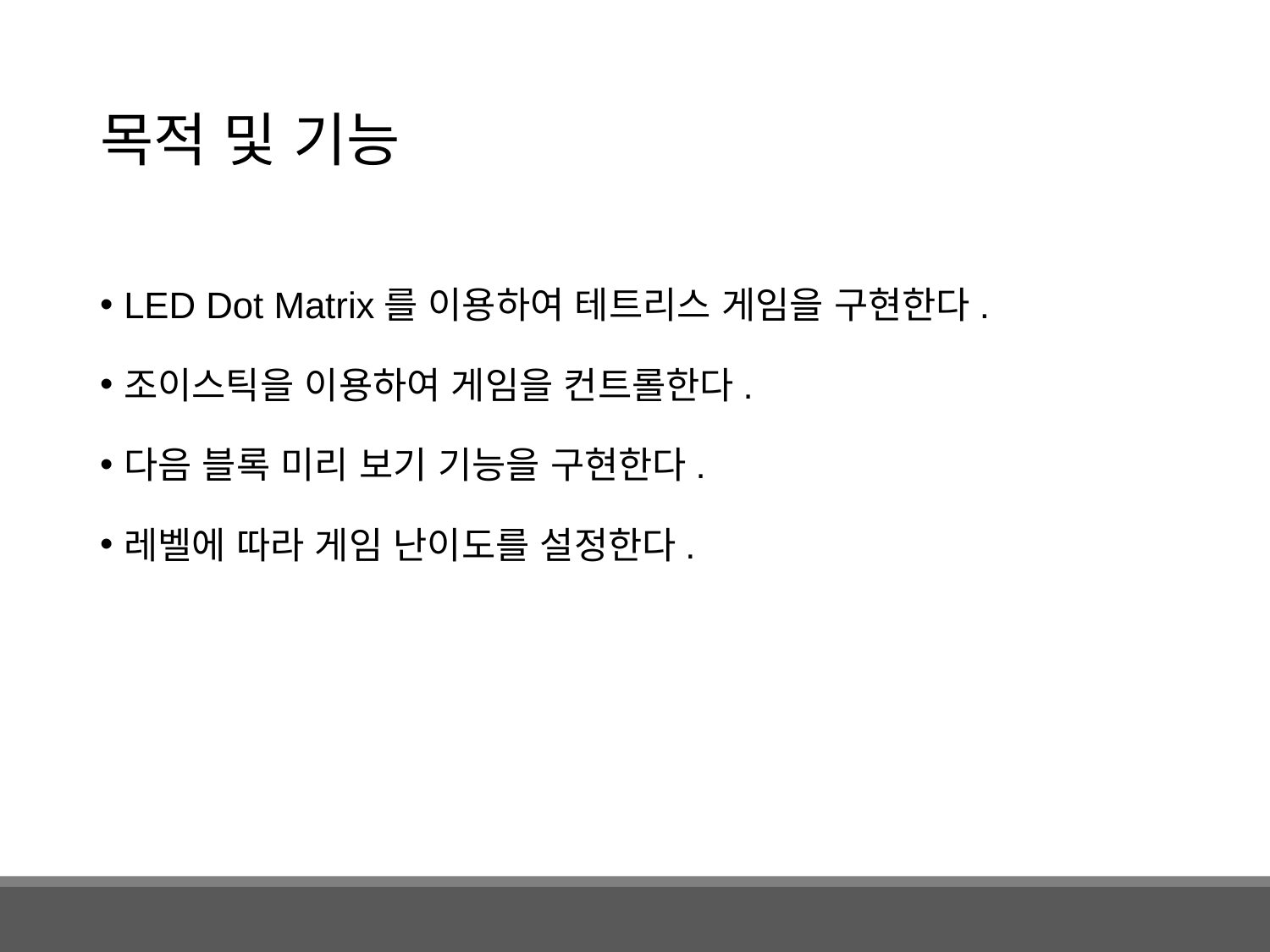

# 목적 및 기능
LED Dot Matrix를 이용하여 테트리스 게임을 구현한다.
조이스틱을 이용하여 게임을 컨트롤한다.
다음 블록 미리 보기 기능을 구현한다.
레벨에 따라 게임 난이도를 설정한다.